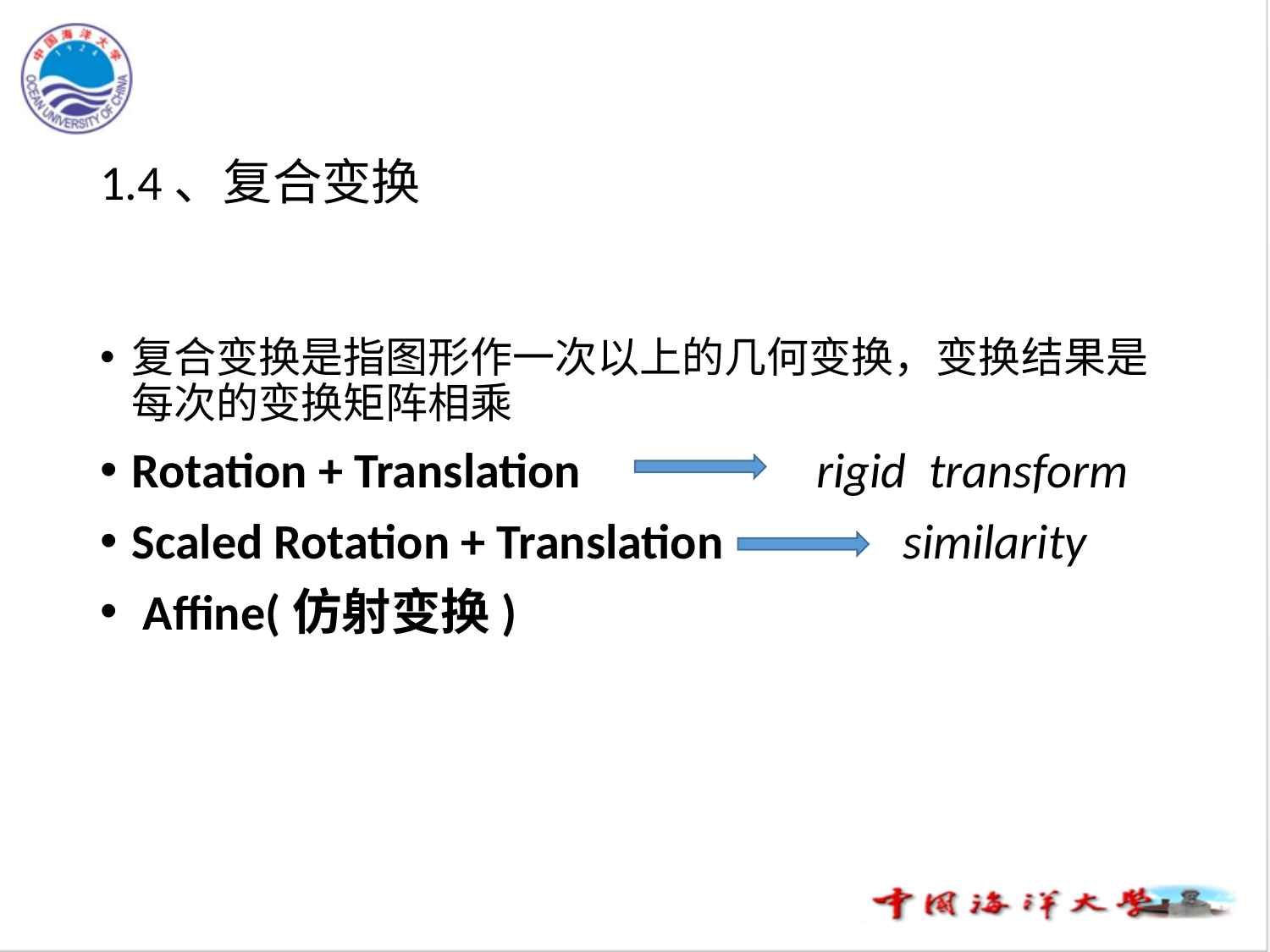

1.4、复合变换

复合变换是指图形作一次以上的几何变换，变换结果是每次的变换矩阵相乘
Rotation + Translation                     rigid  transform
Scaled Rotation + Translation                similarity
 Affine(仿射变换)